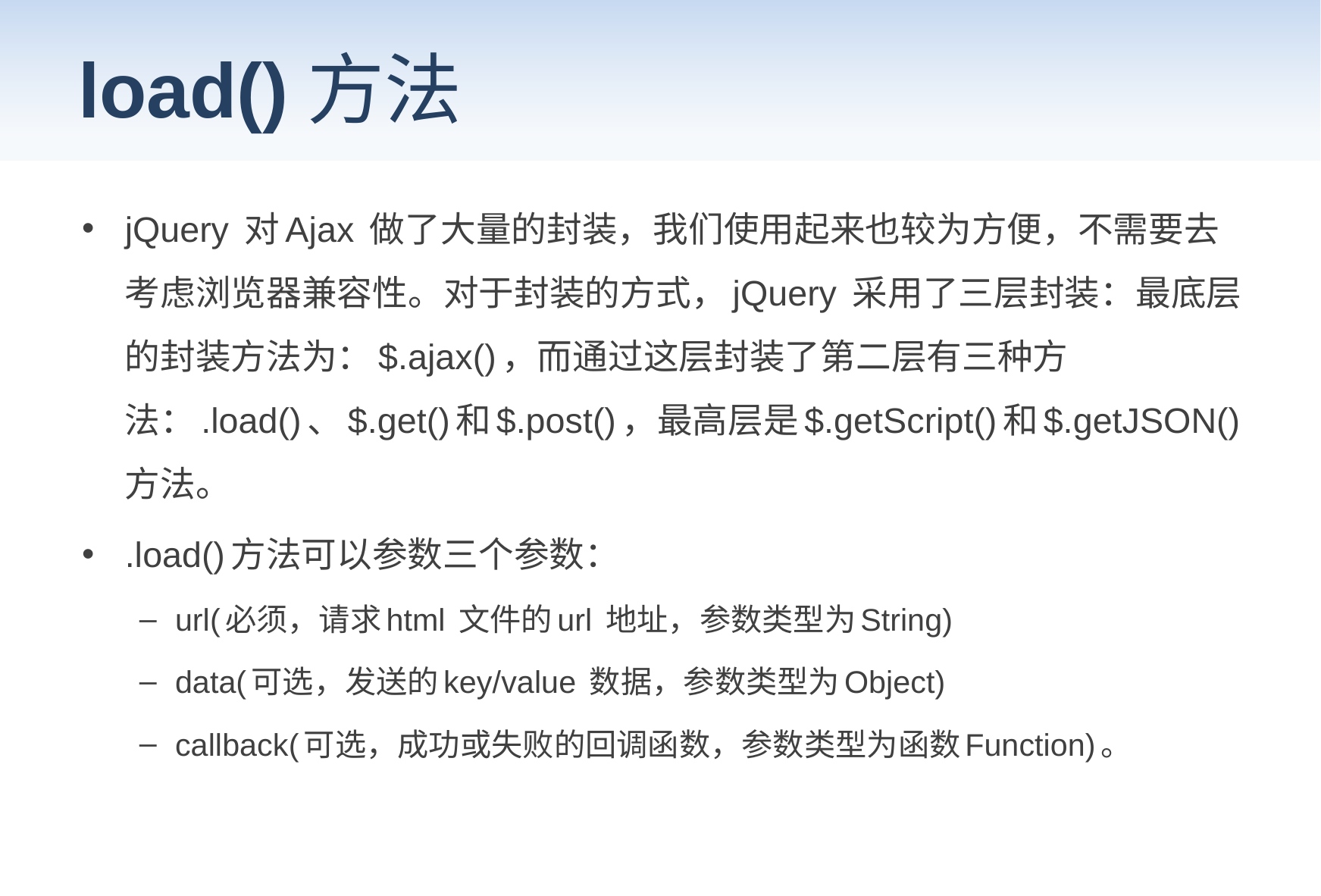

# load()方法
jQuery 对Ajax 做了大量的封装，我们使用起来也较为方便，不需要去考虑浏览器兼容性。对于封装的方式，jQuery 采用了三层封装：最底层的封装方法为：$.ajax()，而通过这层封装了第二层有三种方法：.load()、$.get()和$.post()，最高层是$.getScript()和$.getJSON()方法。
.load()方法可以参数三个参数：
url(必须，请求html 文件的url 地址，参数类型为String)
data(可选，发送的key/value 数据，参数类型为Object)
callback(可选，成功或失败的回调函数，参数类型为函数Function)。